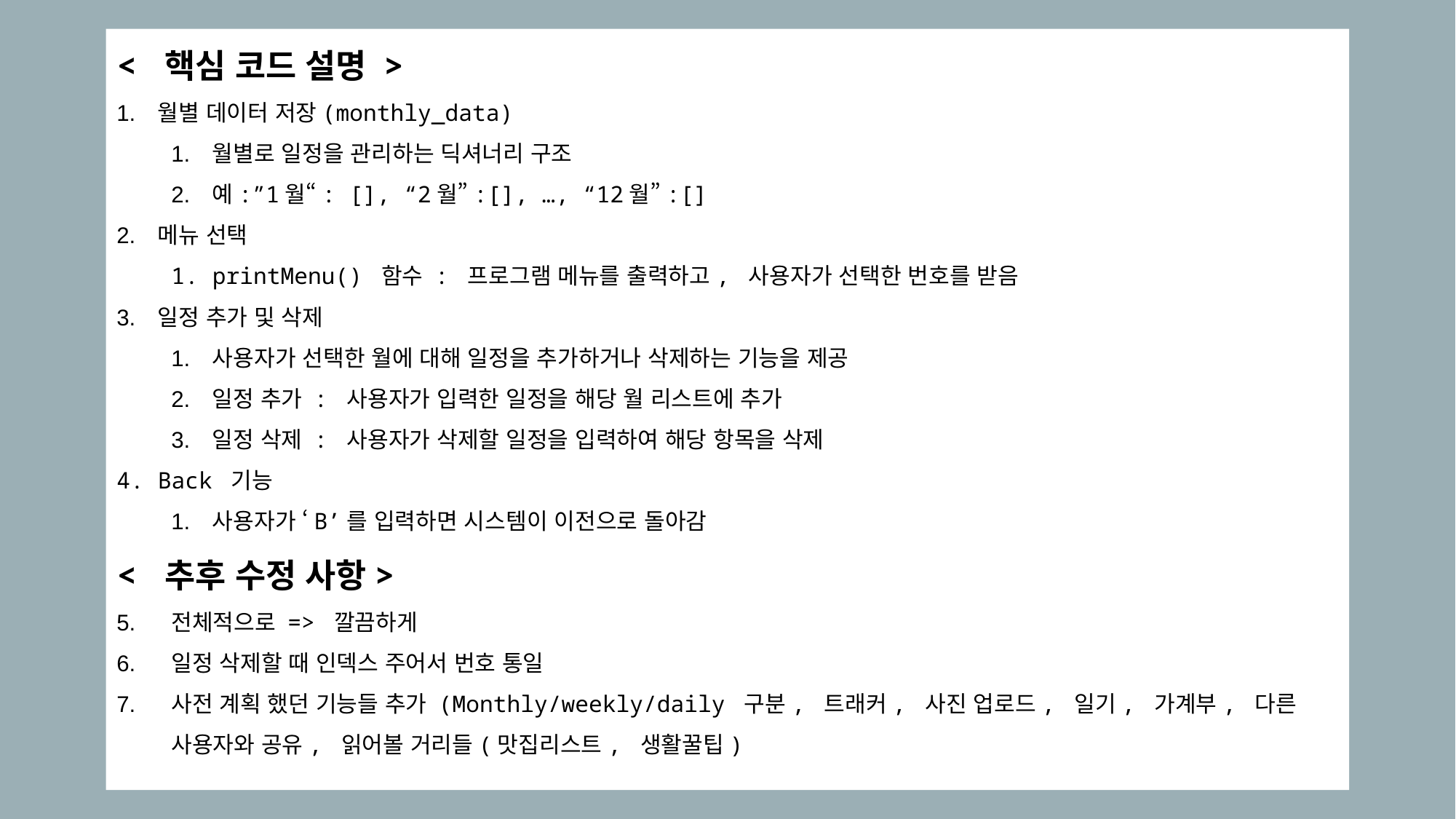

< 핵심 코드 설명 >
월별 데이터 저장(monthly_data)
월별로 일정을 관리하는 딕셔너리 구조
예:”1월“: [], “2월”:[], …, “12월”:[]
메뉴 선택
printMenu() 함수 : 프로그램 메뉴를 출력하고, 사용자가 선택한 번호를 받음
일정 추가 및 삭제
사용자가 선택한 월에 대해 일정을 추가하거나 삭제하는 기능을 제공
일정 추가 : 사용자가 입력한 일정을 해당 월 리스트에 추가
일정 삭제 : 사용자가 삭제할 일정을 입력하여 해당 항목을 삭제
Back 기능
사용자가 ‘B’를 입력하면 시스템이 이전으로 돌아감
< 추후 수정 사항>
전체적으로 => 깔끔하게
일정 삭제할 때 인덱스 주어서 번호 통일
사전 계획 했던 기능들 추가 (Monthly/weekly/daily 구분, 트래커, 사진 업로드, 일기, 가계부, 다른 사용자와 공유, 읽어볼 거리들(맛집리스트, 생활꿀팁)